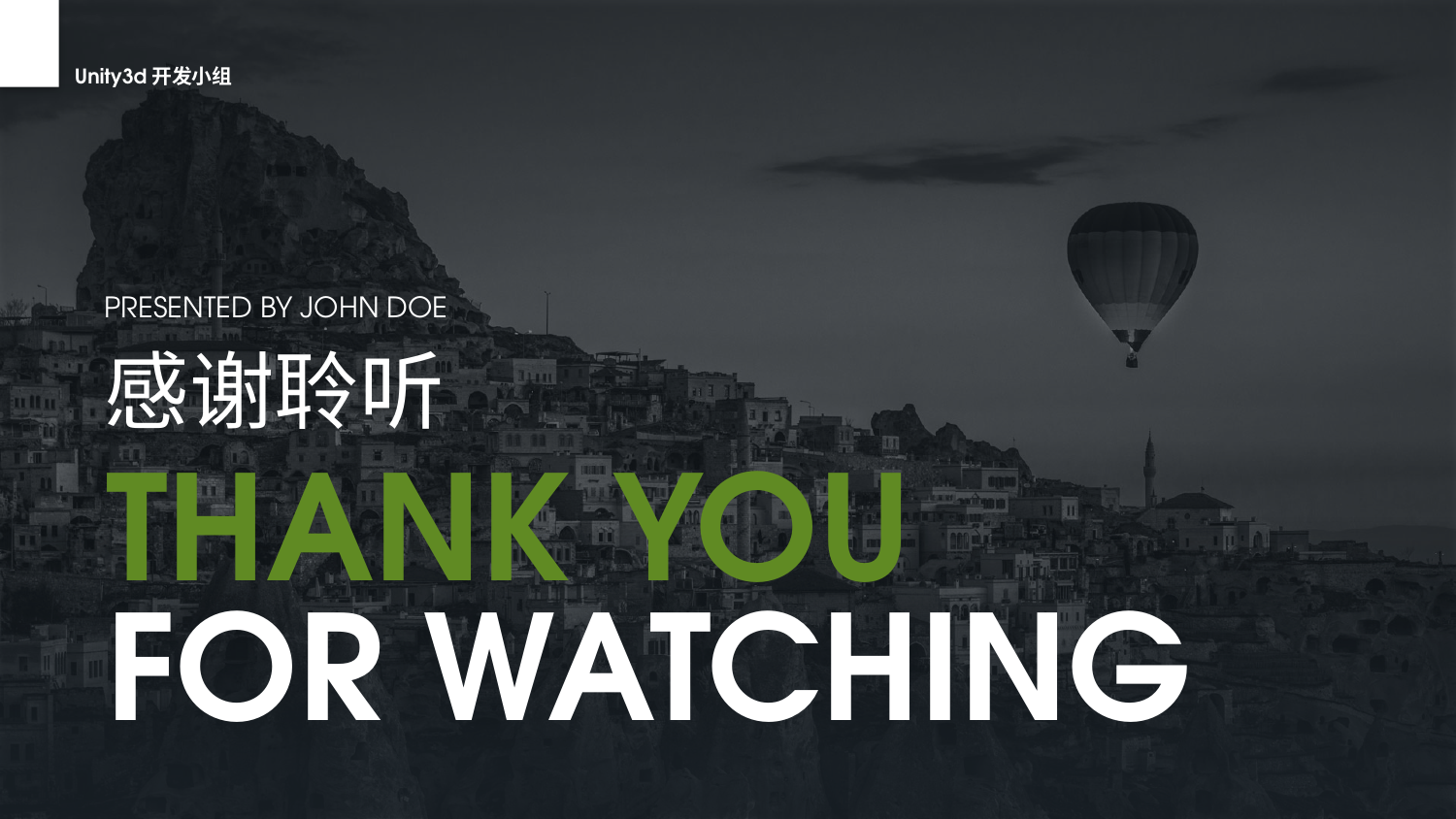

Unity3d开发小组
PRESENTED BY JOHN DOE
感谢聆听
THANK YOU
FOR WATCHING